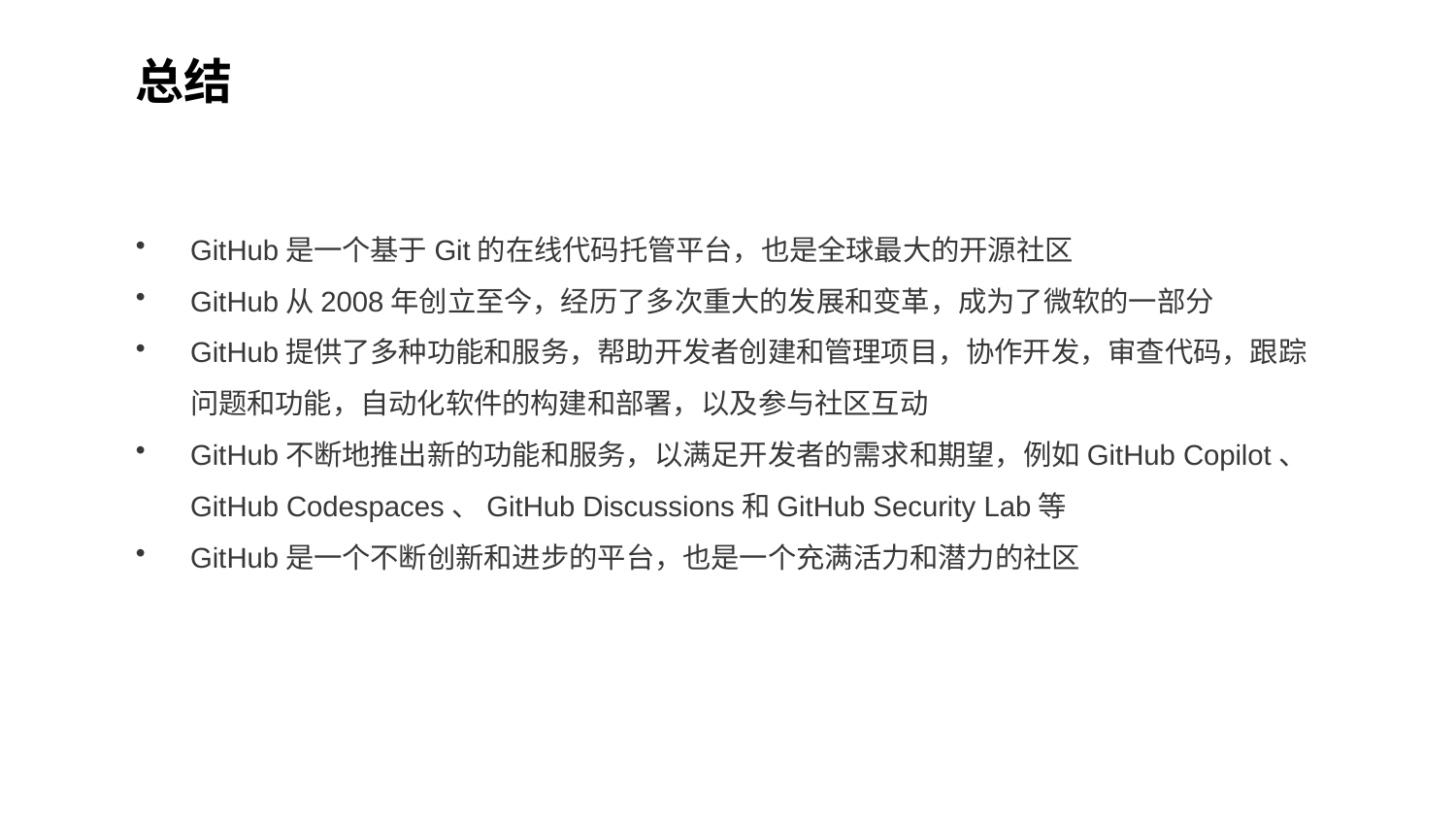

总结
GitHub是一个基于Git的在线代码托管平台，也是全球最大的开源社区
GitHub从2008年创立至今，经历了多次重大的发展和变革，成为了微软的一部分
GitHub提供了多种功能和服务，帮助开发者创建和管理项目，协作开发，审查代码，跟踪问题和功能，自动化软件的构建和部署，以及参与社区互动
GitHub不断地推出新的功能和服务，以满足开发者的需求和期望，例如GitHub Copilot、GitHub Codespaces、GitHub Discussions和GitHub Security Lab等
GitHub是一个不断创新和进步的平台，也是一个充满活力和潜力的社区